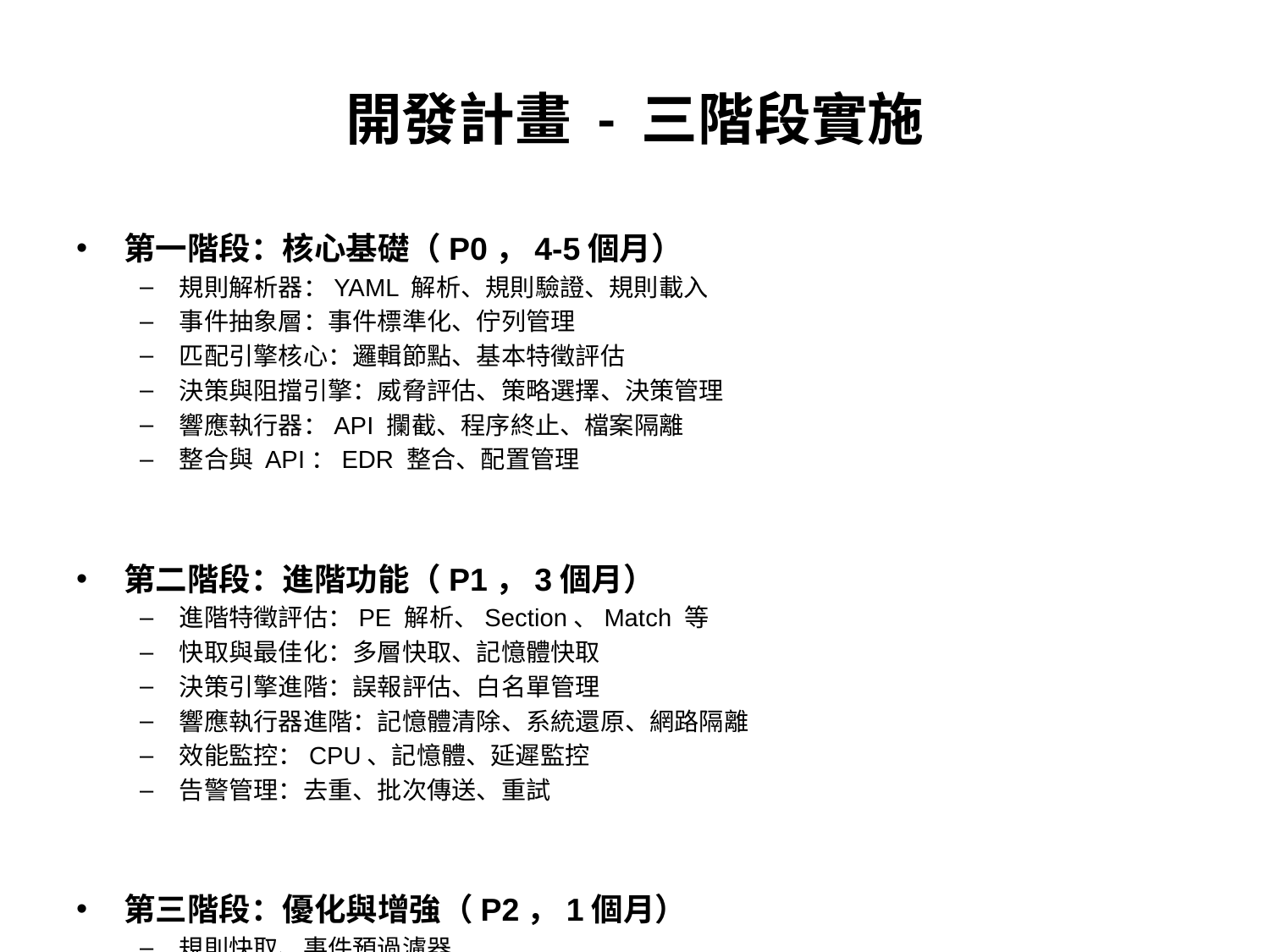

# 開發計畫 - 三階段實施
第一階段：核心基礎（P0，4-5個月）
規則解析器：YAML 解析、規則驗證、規則載入
事件抽象層：事件標準化、佇列管理
匹配引擎核心：邏輯節點、基本特徵評估
決策與阻擋引擎：威脅評估、策略選擇、決策管理
響應執行器：API 攔截、程序終止、檔案隔離
整合與 API：EDR 整合、配置管理

第二階段：進階功能（P1，3個月）
進階特徵評估：PE 解析、Section、Match 等
快取與最佳化：多層快取、記憶體快取
決策引擎進階：誤報評估、白名單管理
響應執行器進階：記憶體清除、系統還原、網路隔離
效能監控：CPU、記憶體、延遲監控
告警管理：去重、批次傳送、重試

第三階段：優化與增強（P2，1個月）
規則快取、事件預過濾器
Prometheus 整合、效能異常告警
配置熱更新
隔離區管理、記憶體保護